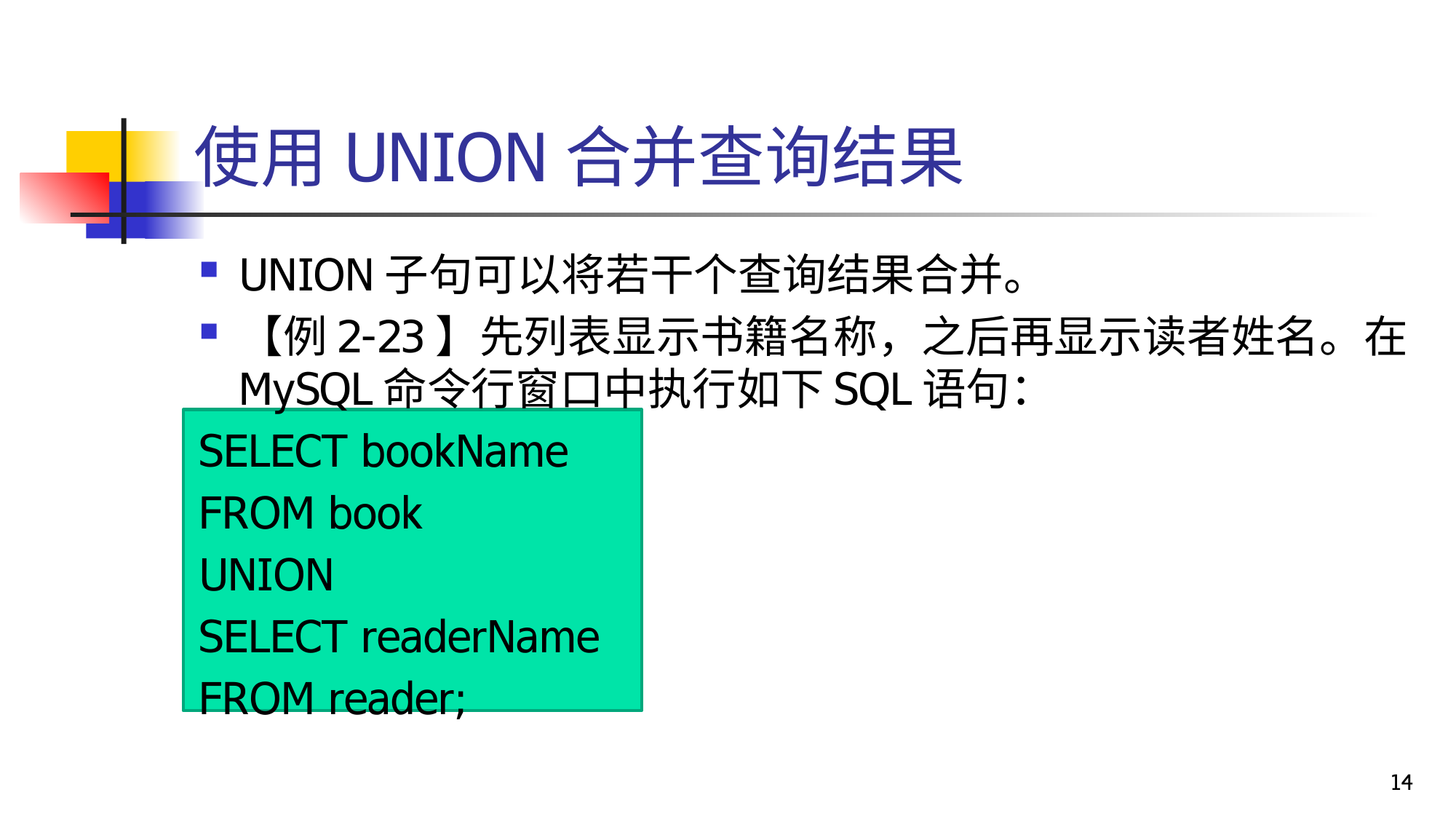

# 使用UNION合并查询结果
UNION子句可以将若干个查询结果合并。
【例2-23】先列表显示书籍名称，之后再显示读者姓名。在MySQL命令行窗口中执行如下SQL语句：
SELECT bookName
FROM book
UNION
SELECT readerName
FROM reader;

14